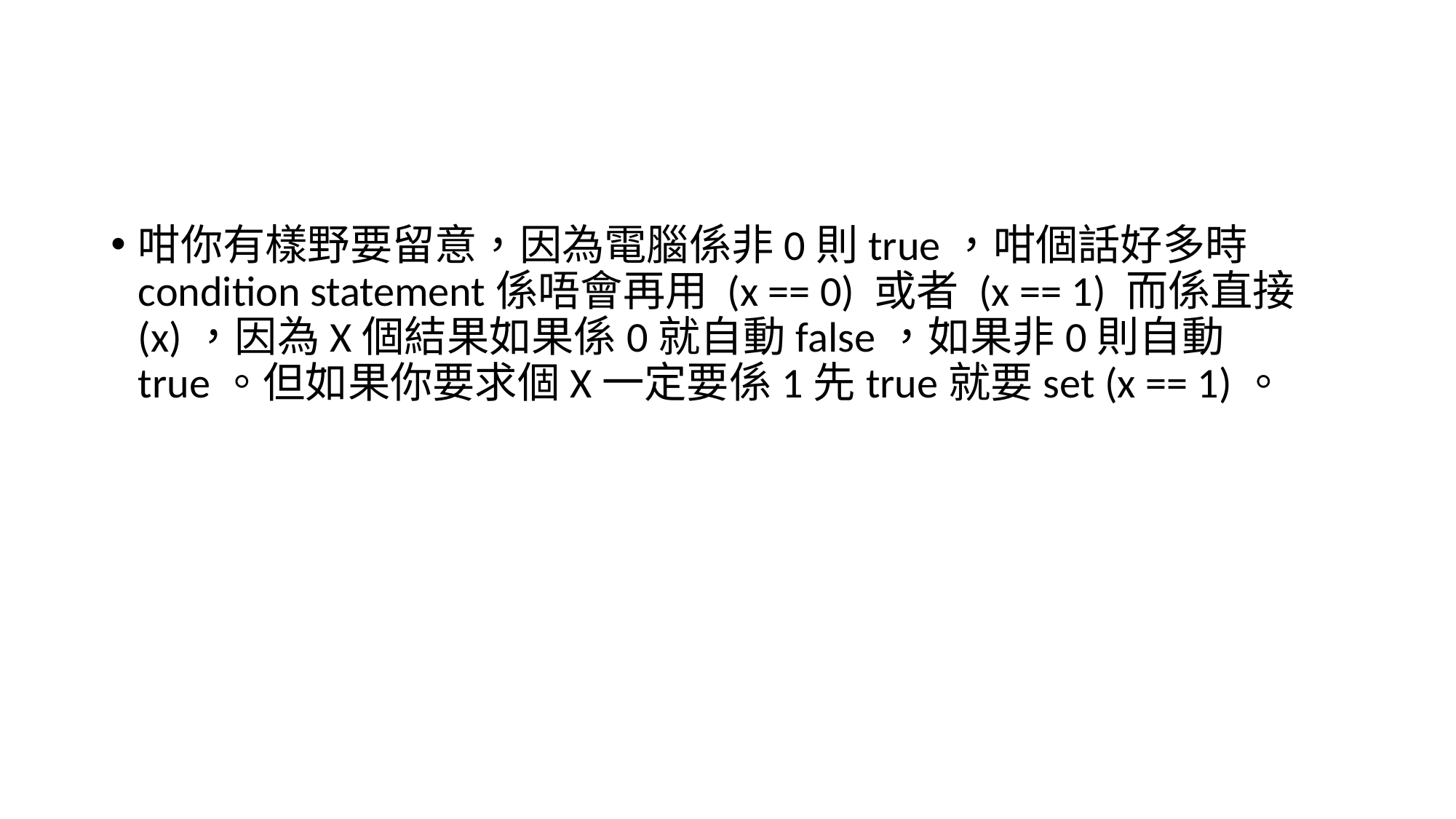

#
咁你有樣野要留意，因為電腦係非0則true，咁個話好多時condition statement係唔會再用 (x == 0) 或者 (x == 1) 而係直接 (x)，因為X個結果如果係0就自動false，如果非0則自動true。但如果你要求個X一定要係1先true就要set (x == 1)。